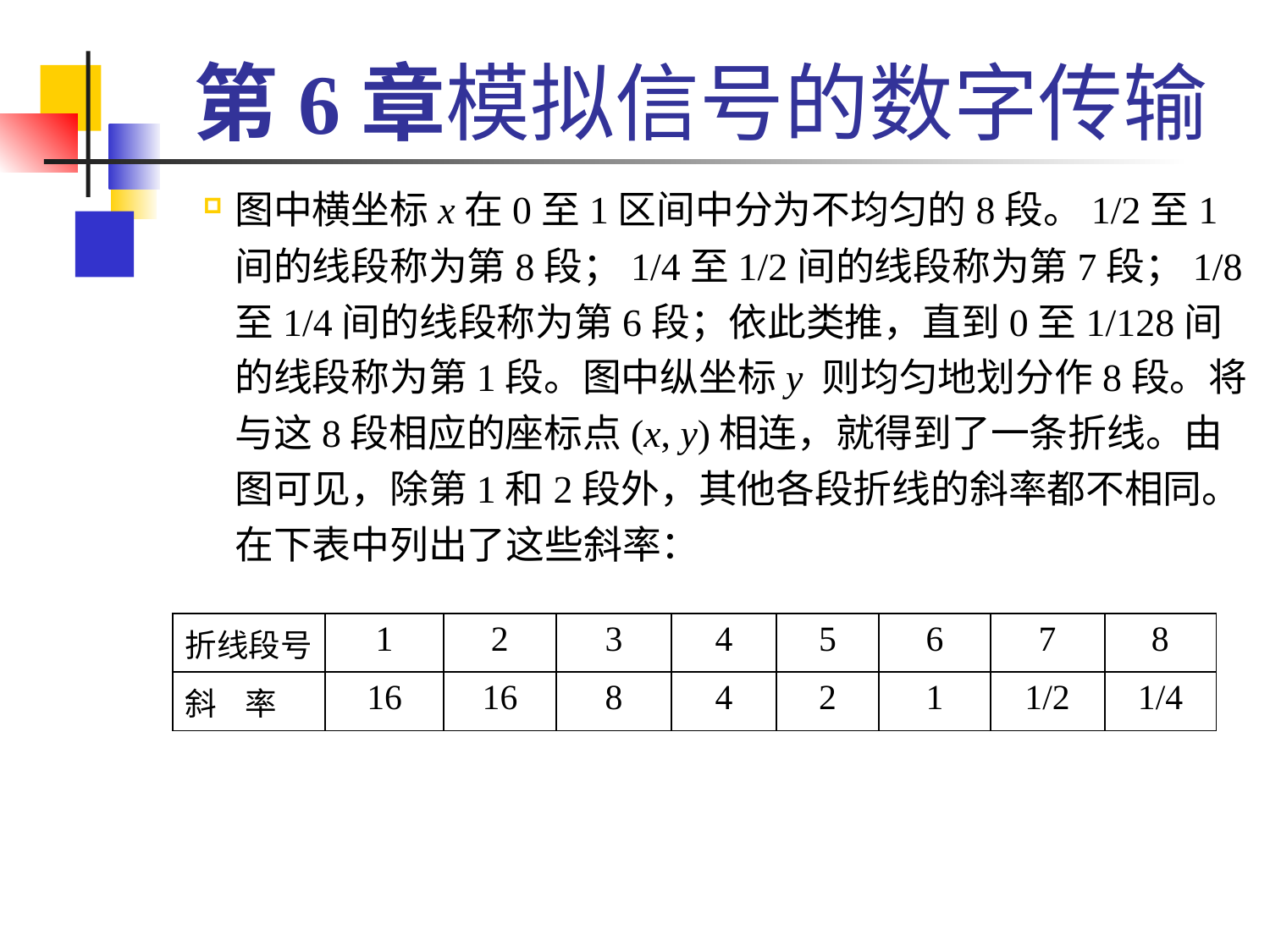

# 第6章模拟信号的数字传输
图中横坐标x在0至1区间中分为不均匀的8段。1/2至1间的线段称为第8段；1/4至1/2间的线段称为第7段；1/8至1/4间的线段称为第6段；依此类推，直到0至1/128间的线段称为第1段。图中纵坐标y 则均匀地划分作8段。将与这8段相应的座标点(x, y)相连，就得到了一条折线。由图可见，除第1和2段外，其他各段折线的斜率都不相同。在下表中列出了这些斜率：
| 折线段号 | 1 | 2 | 3 | 4 | 5 | 6 | 7 | 8 |
| --- | --- | --- | --- | --- | --- | --- | --- | --- |
| 斜 率 | 16 | 16 | 8 | 4 | 2 | 1 | 1/2 | 1/4 |
50